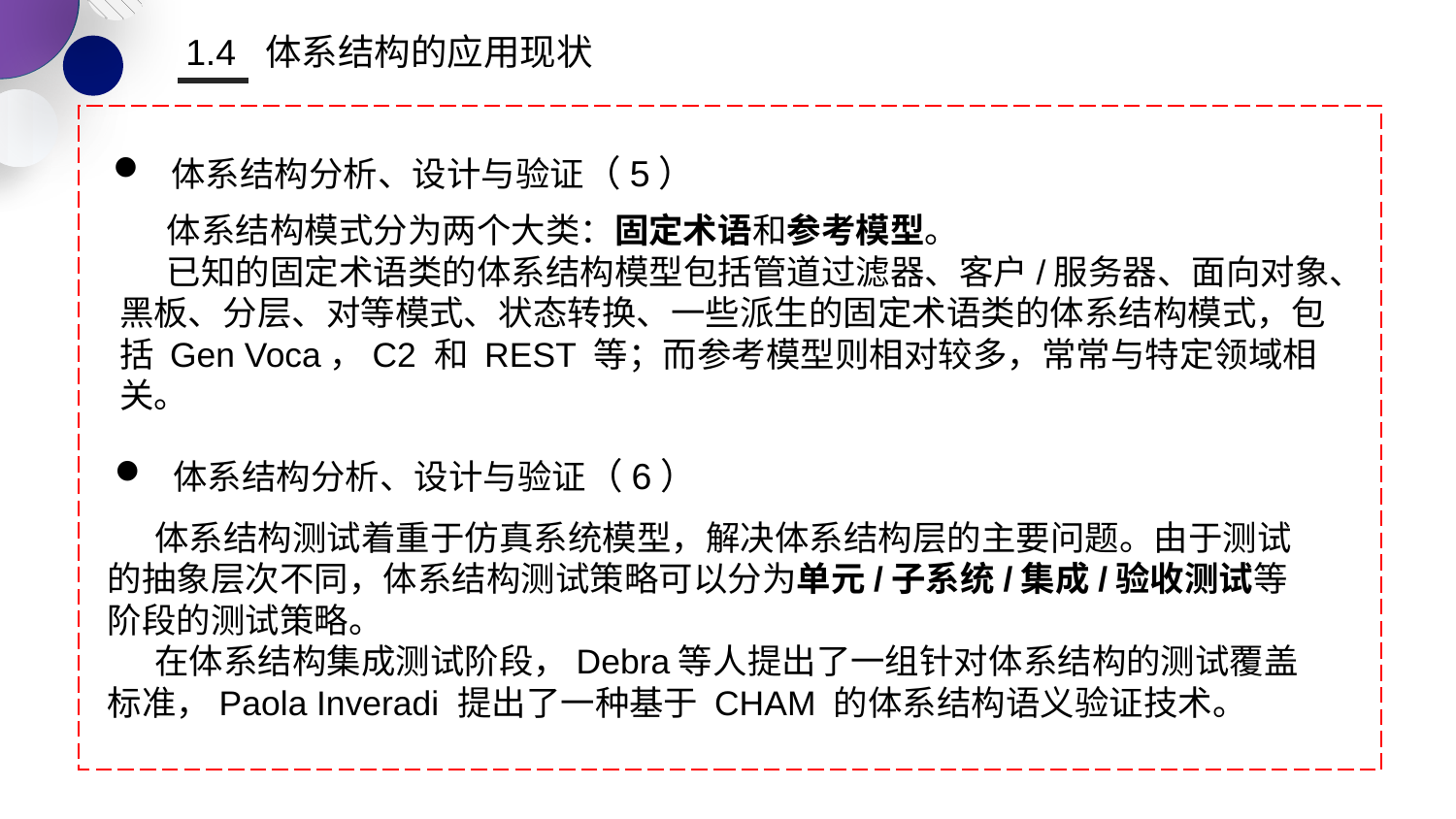

1.4  体系结构的应用现状

  体系结构分析、设计与验证（5）
     体系结构模式分为两个大类：固定术语和参考模型。
     已知的固定术语类的体系结构模型包括管道过滤器、客户/服务器、面向对象、黑板、分层、对等模式、状态转换、一些派生的固定术语类的体系结构模式，包括 Gen Voca，C2 和 REST 等；而参考模型则相对较多，常常与特定领域相关。
  体系结构分析、设计与验证（6）
     体系结构测试着重于仿真系统模型，解决体系结构层的主要问题。由于测试的抽象层次不同，体系结构测试策略可以分为单元/子系统/集成/验收测试等阶段的测试策略。
     在体系结构集成测试阶段，Debra等人提出了一组针对体系结构的测试覆盖标准，Paola Inveradi 提出了一种基于 CHAM 的体系结构语义验证技术。